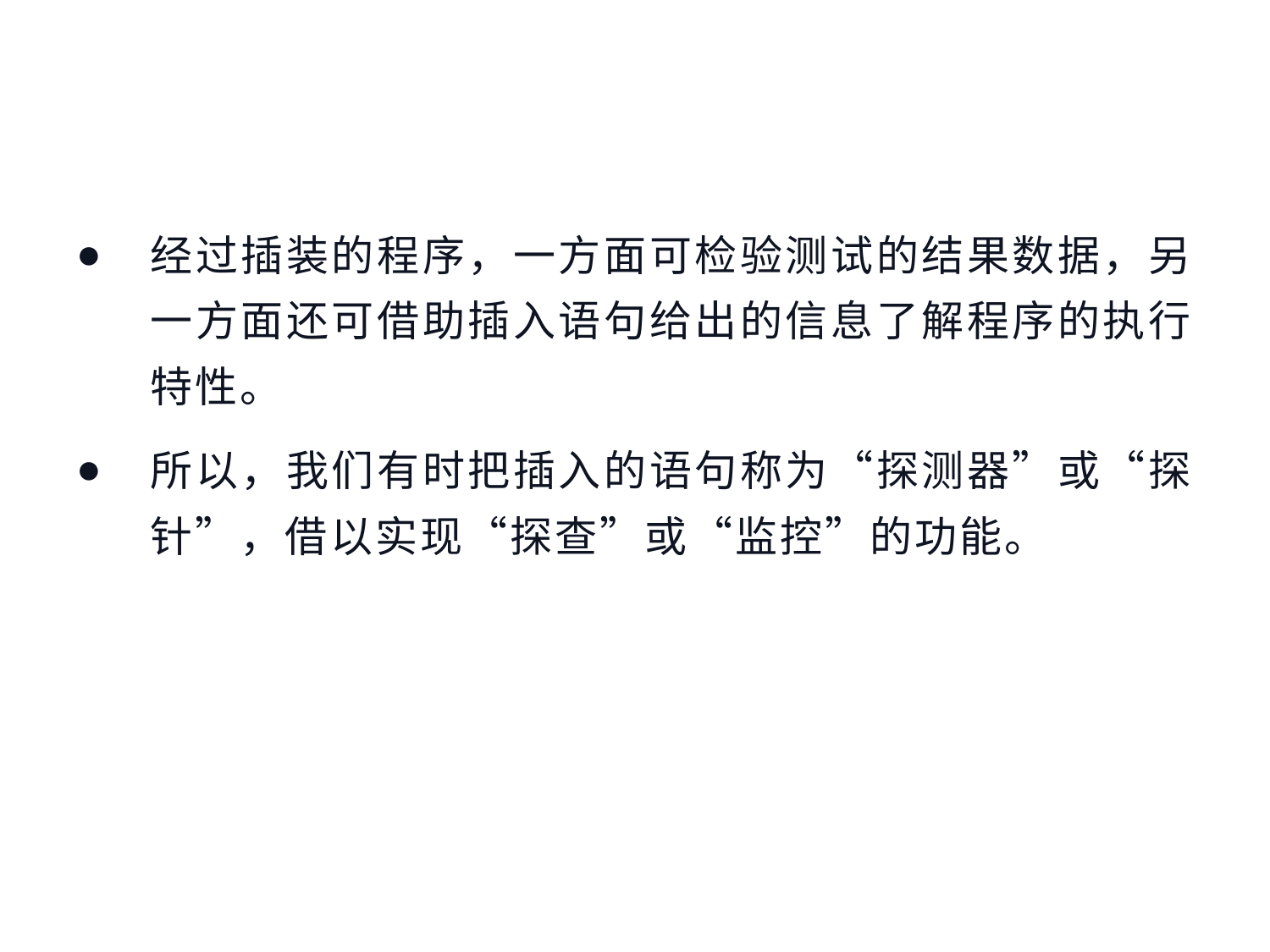

经过插装的程序，一方面可检验测试的结果数据，另一方面还可借助插入语句给出的信息了解程序的执行特性。
所以，我们有时把插入的语句称为“探测器”或“探针”，借以实现“探查”或“监控”的功能。